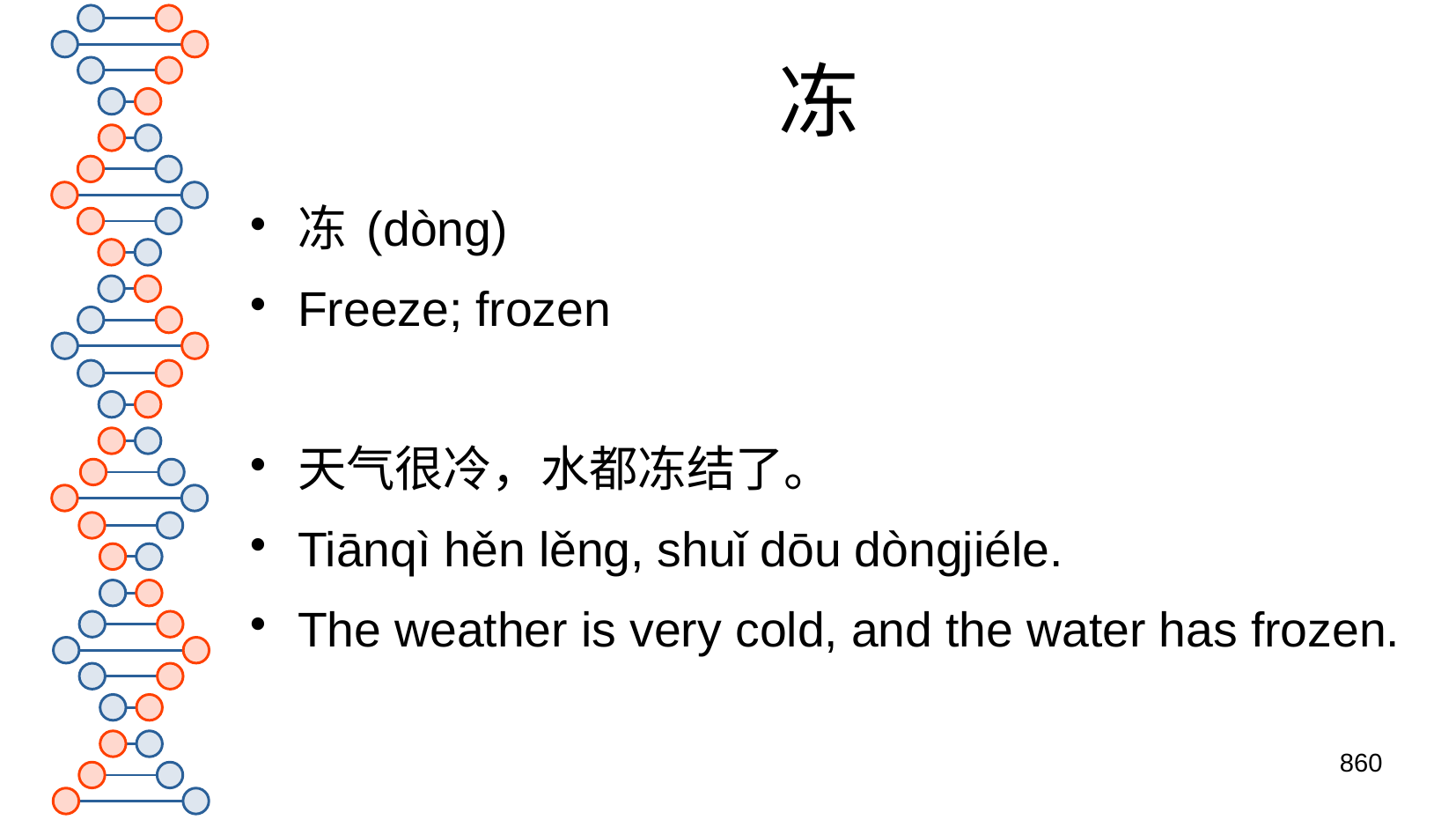

# 冻
冻 (dòng)
Freeze; frozen

天气很冷，水都冻结了。
Tiānqì hěn lěng, shuǐ dōu dòngjiéle.
The weather is very cold, and the water has frozen.

860